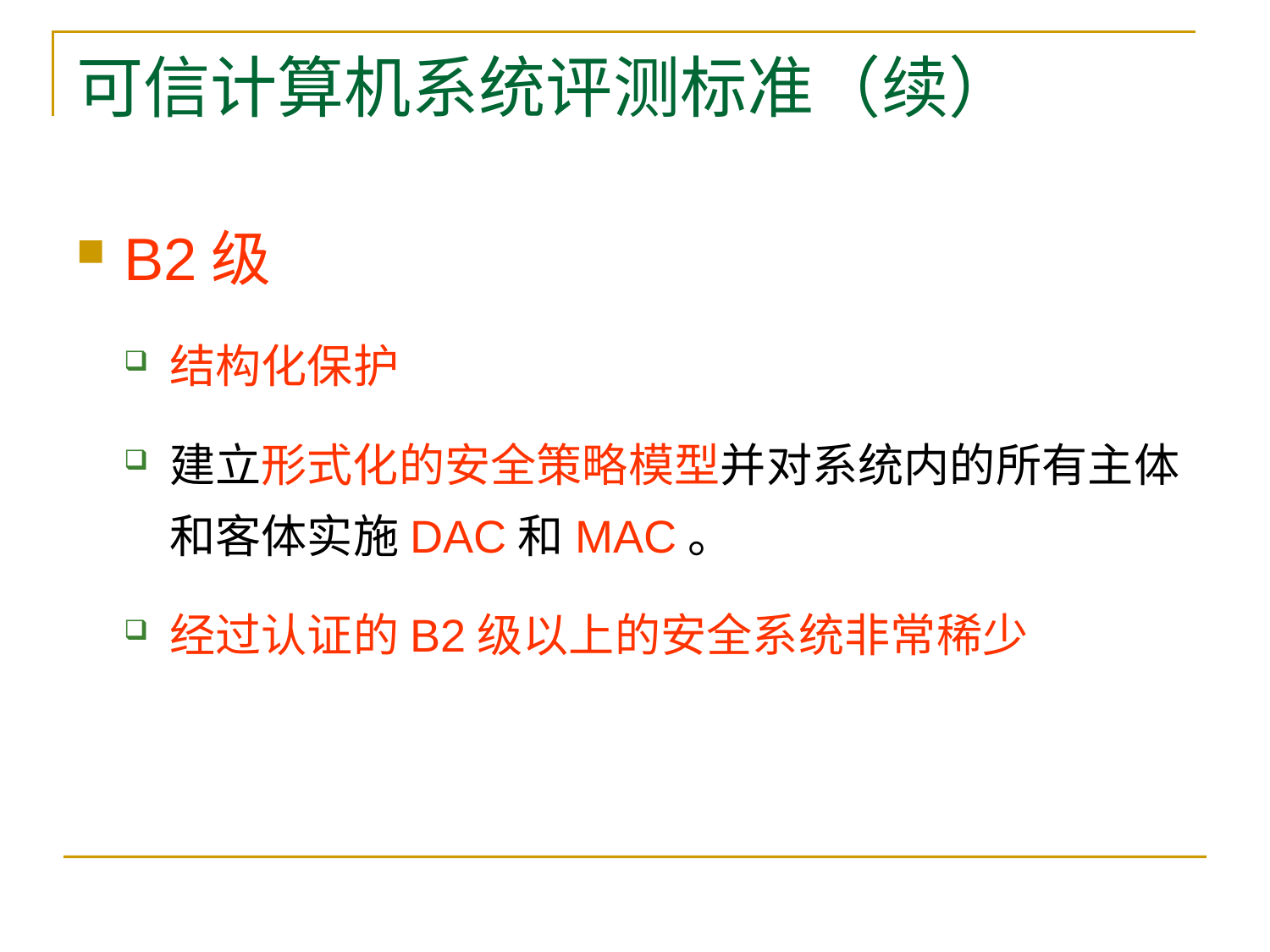

# 可信计算机系统评测标准（续）
B2级
结构化保护
建立形式化的安全策略模型并对系统内的所有主体和客体实施DAC和MAC。
经过认证的B2级以上的安全系统非常稀少